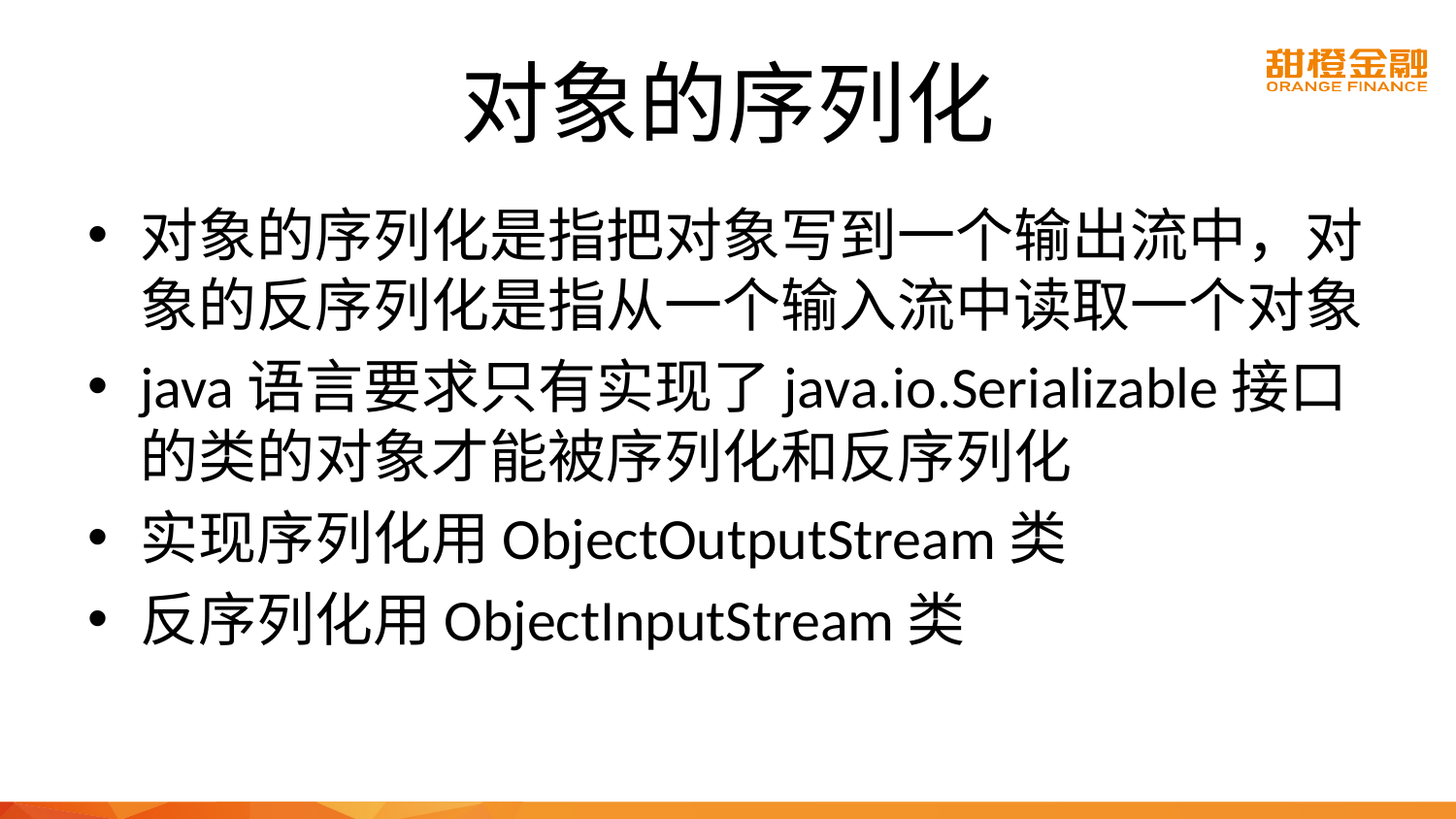

# 对象的序列化
对象的序列化是指把对象写到一个输出流中，对象的反序列化是指从一个输入流中读取一个对象
java语言要求只有实现了java.io.Serializable接口的类的对象才能被序列化和反序列化
实现序列化用ObjectOutputStream类
反序列化用ObjectInputStream类